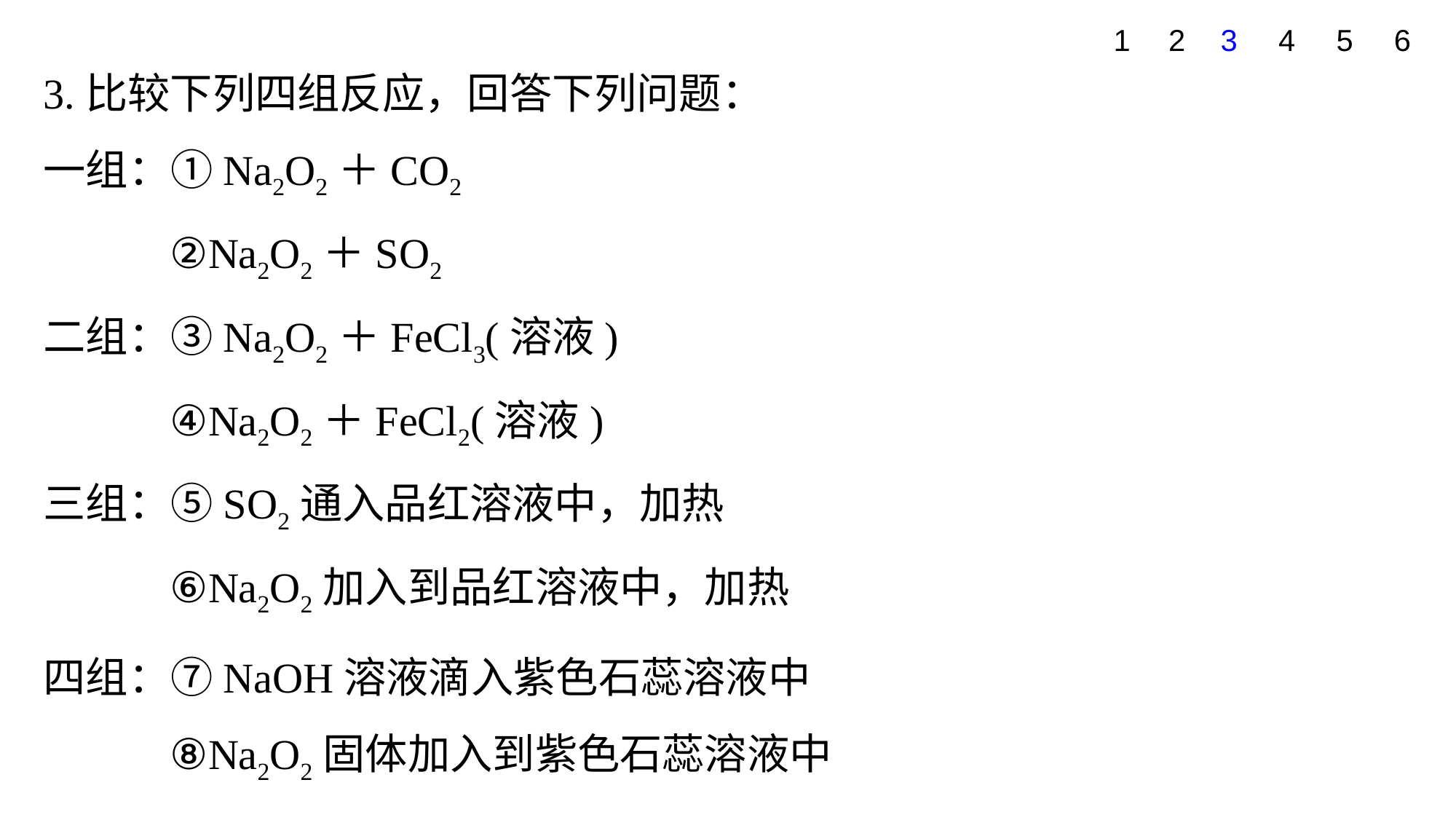

1
2
3
4
5
6
3.比较下列四组反应，回答下列问题：
一组：①Na2O2＋CO2
            ②Na2O2＋SO2
二组：③Na2O2＋FeCl3(溶液)
            ④Na2O2＋FeCl2(溶液)
三组：⑤SO2通入品红溶液中，加热
            ⑥Na2O2加入到品红溶液中，加热
四组：⑦NaOH溶液滴入紫色石蕊溶液中
            ⑧Na2O2固体加入到紫色石蕊溶液中